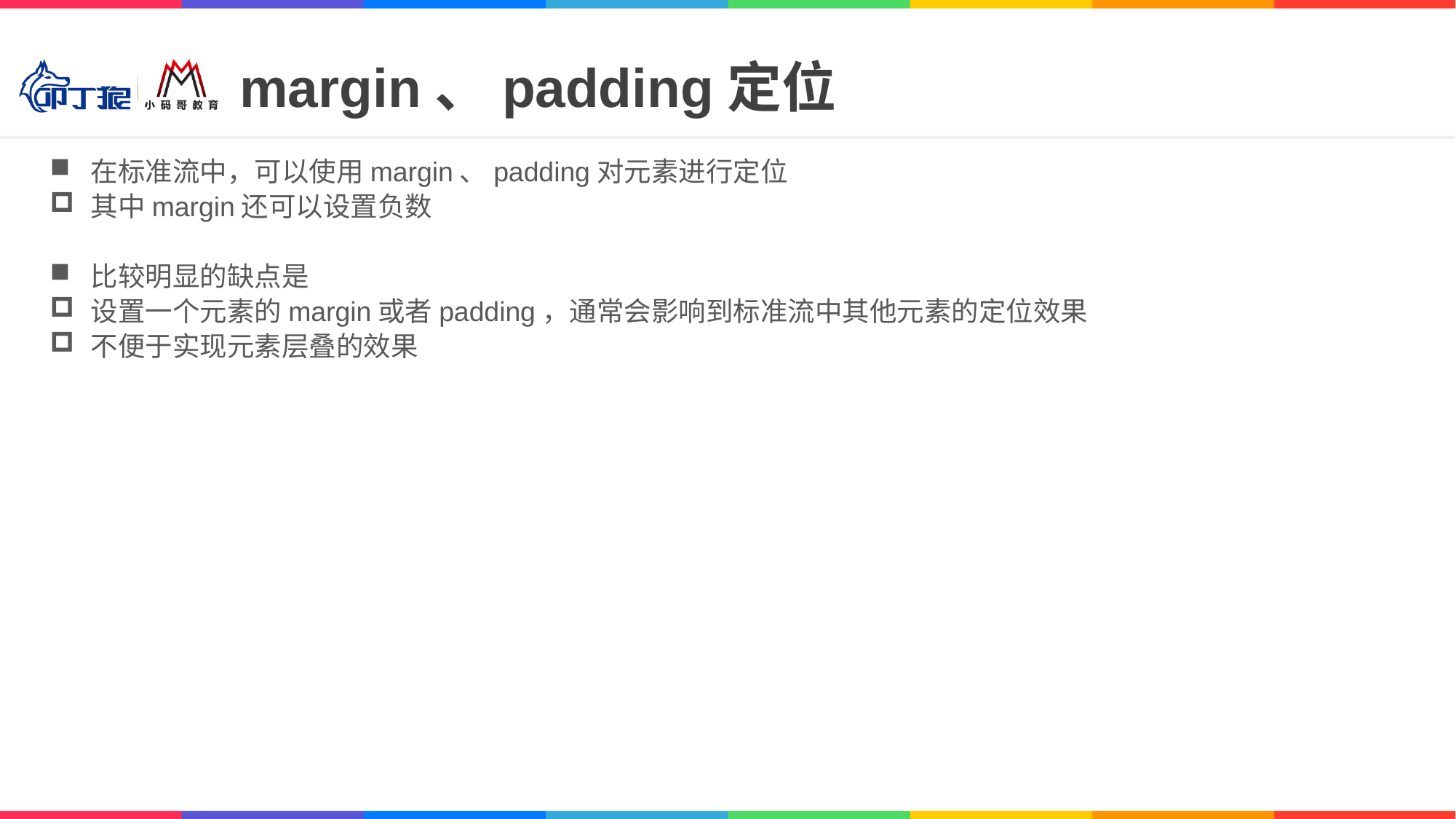

# margin、padding定位

在标准流中，可以使用margin、padding对元素进行定位
其中margin还可以设置负数

比较明显的缺点是
设置一个元素的margin或者padding，通常会影响到标准流中其他元素的定位效果
不便于实现元素层叠的效果